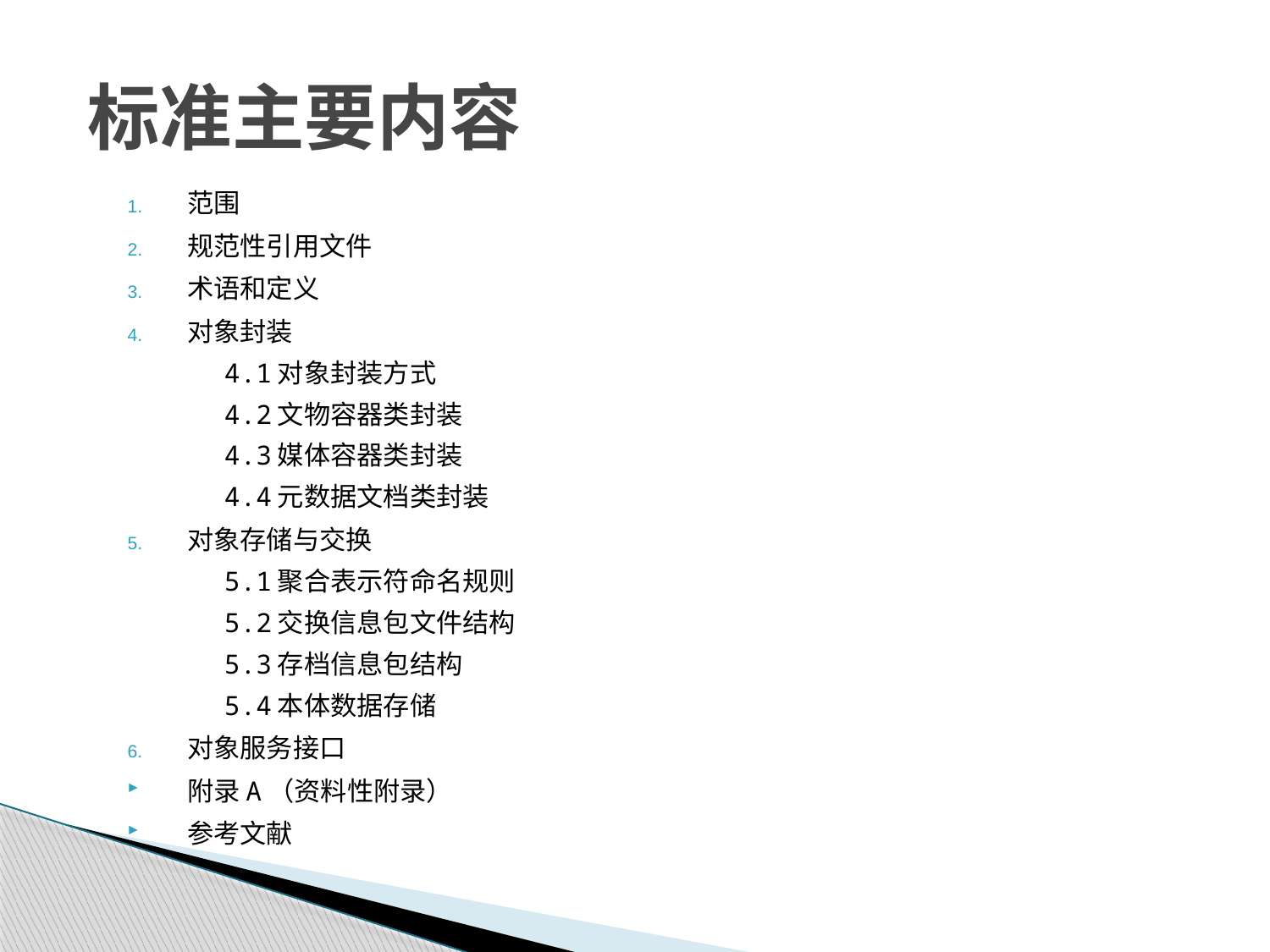

标准主要内容
范围
规范性引用文件
术语和定义
对象封装
4.1对象封装方式
4.2文物容器类封装
4.3媒体容器类封装
4.4元数据文档类封装
对象存储与交换
5.1聚合表示符命名规则
5.2交换信息包文件结构
5.3存档信息包结构
5.4本体数据存储
对象服务接口
附录A（资料性附录）
参考文献